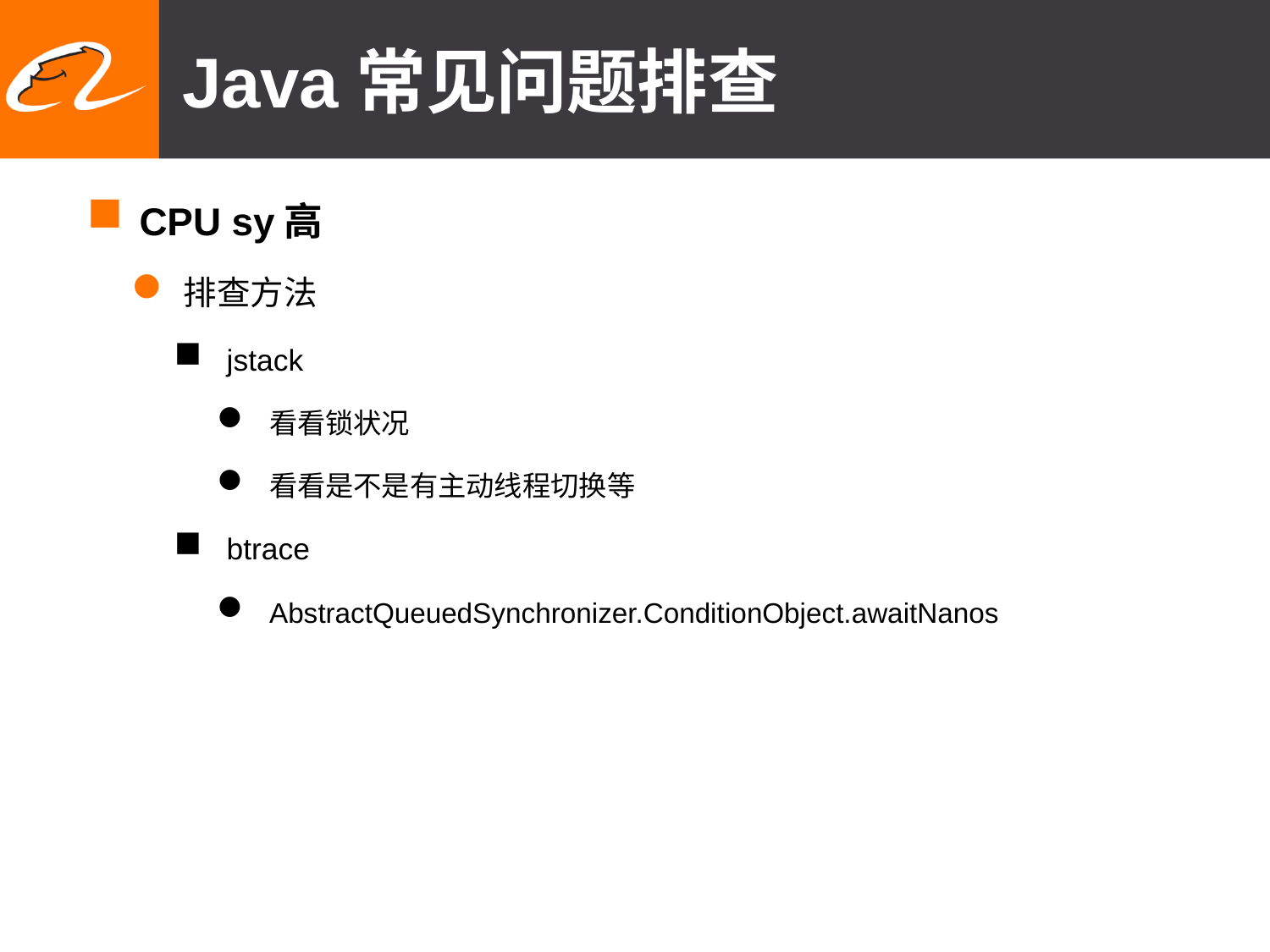

# Java常见问题排查
CPU sy高
排查方法
jstack
看看锁状况
看看是不是有主动线程切换等
btrace
AbstractQueuedSynchronizer.ConditionObject.awaitNanos